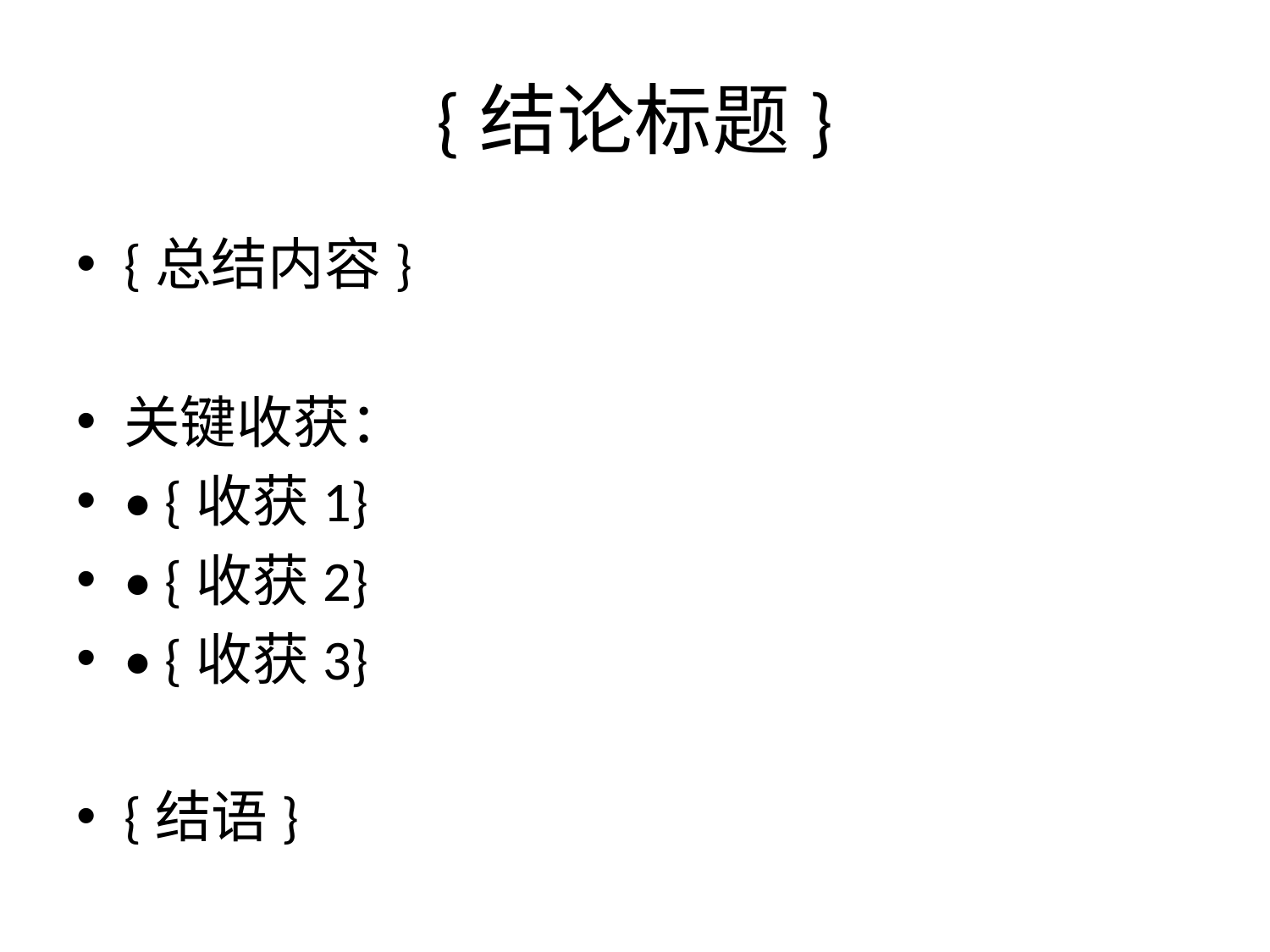

# {结论标题}
{总结内容}

关键收获：
• {收获1}
• {收获2}
• {收获3}

{结语}